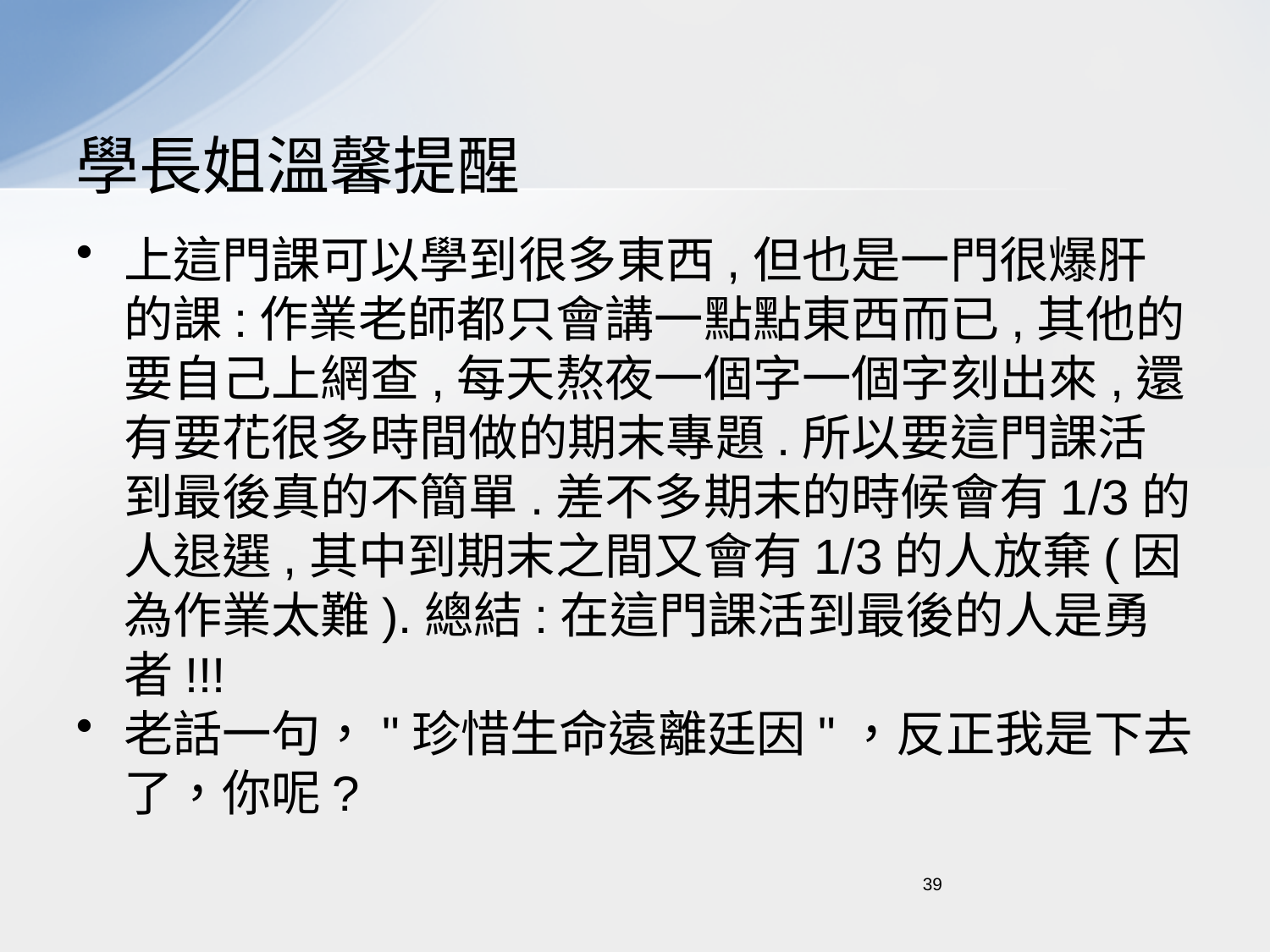

# 學長姐溫馨提醒
上這門課可以學到很多東西,但也是一門很爆肝的課:作業老師都只會講一點點東西而已,其他的要自己上網查,每天熬夜一個字一個字刻出來,還有要花很多時間做的期末專題.所以要這門課活到最後真的不簡單.差不多期末的時候會有1/3的人退選,其中到期末之間又會有1/3的人放棄(因為作業太難).總結:在這門課活到最後的人是勇者!!!
老話一句，"珍惜生命遠離廷因"，反正我是下去了，你呢?

39